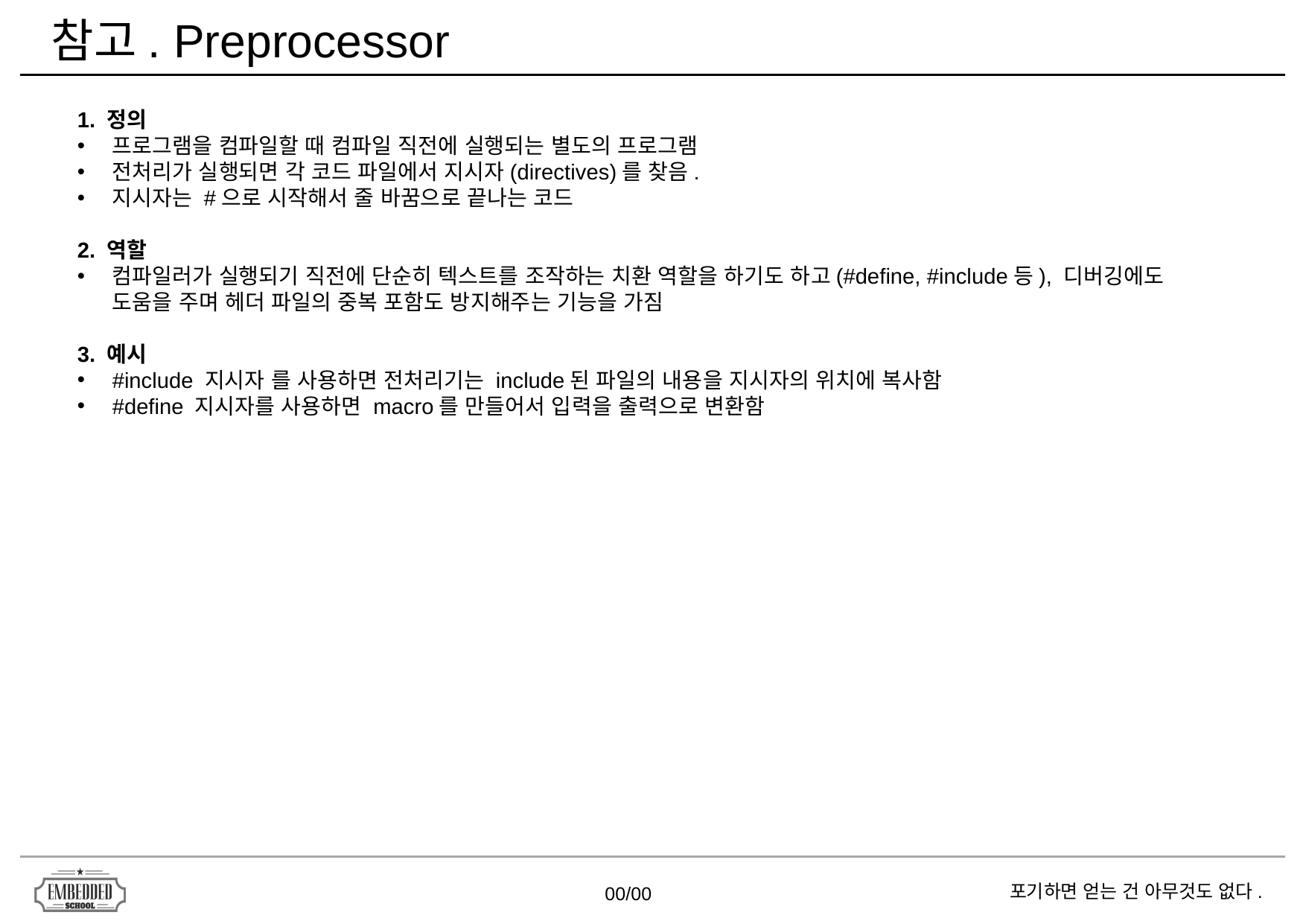

참고. Preprocessor
1. 정의
프로그램을 컴파일할 때 컴파일 직전에 실행되는 별도의 프로그램
전처리가 실행되면 각 코드 파일에서 지시자(directives)를 찾음.
지시자는 #으로 시작해서 줄 바꿈으로 끝나는 코드

2. 역할
컴파일러가 실행되기 직전에 단순히 텍스트를 조작하는 치환 역할을 하기도 하고(#define, #include등), 디버깅에도 도움을 주며 헤더 파일의 중복 포함도 방지해주는 기능을 가짐

3. 예시
#include 지시자 를 사용하면 전처리기는 include된 파일의 내용을 지시자의 위치에 복사함
#define 지시자를 사용하면 macro를 만들어서 입력을 출력으로 변환함
00/00